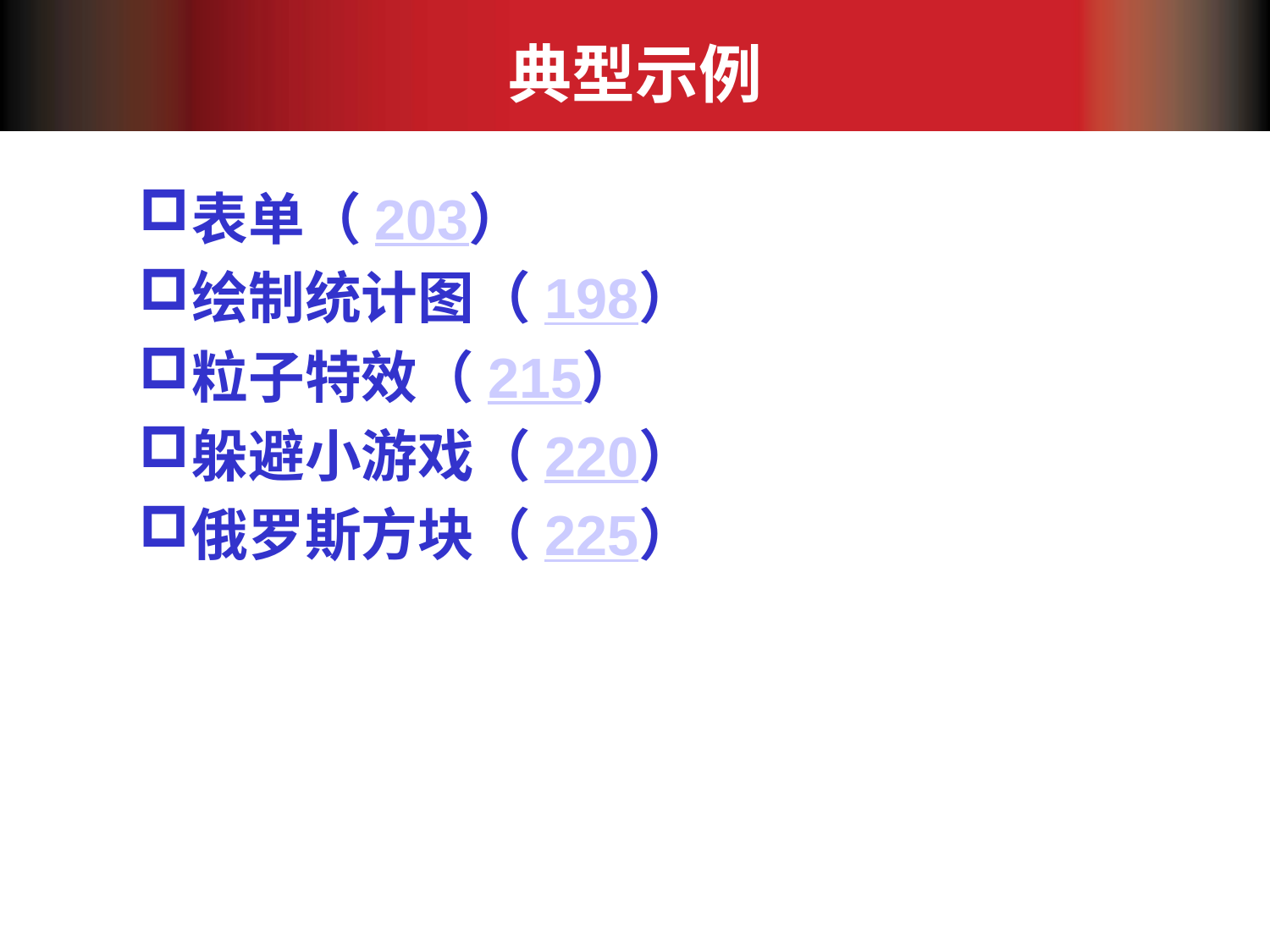

# 典型示例
表单（203）
绘制统计图（198）
粒子特效（215）
躲避小游戏（220）
俄罗斯方块（225）